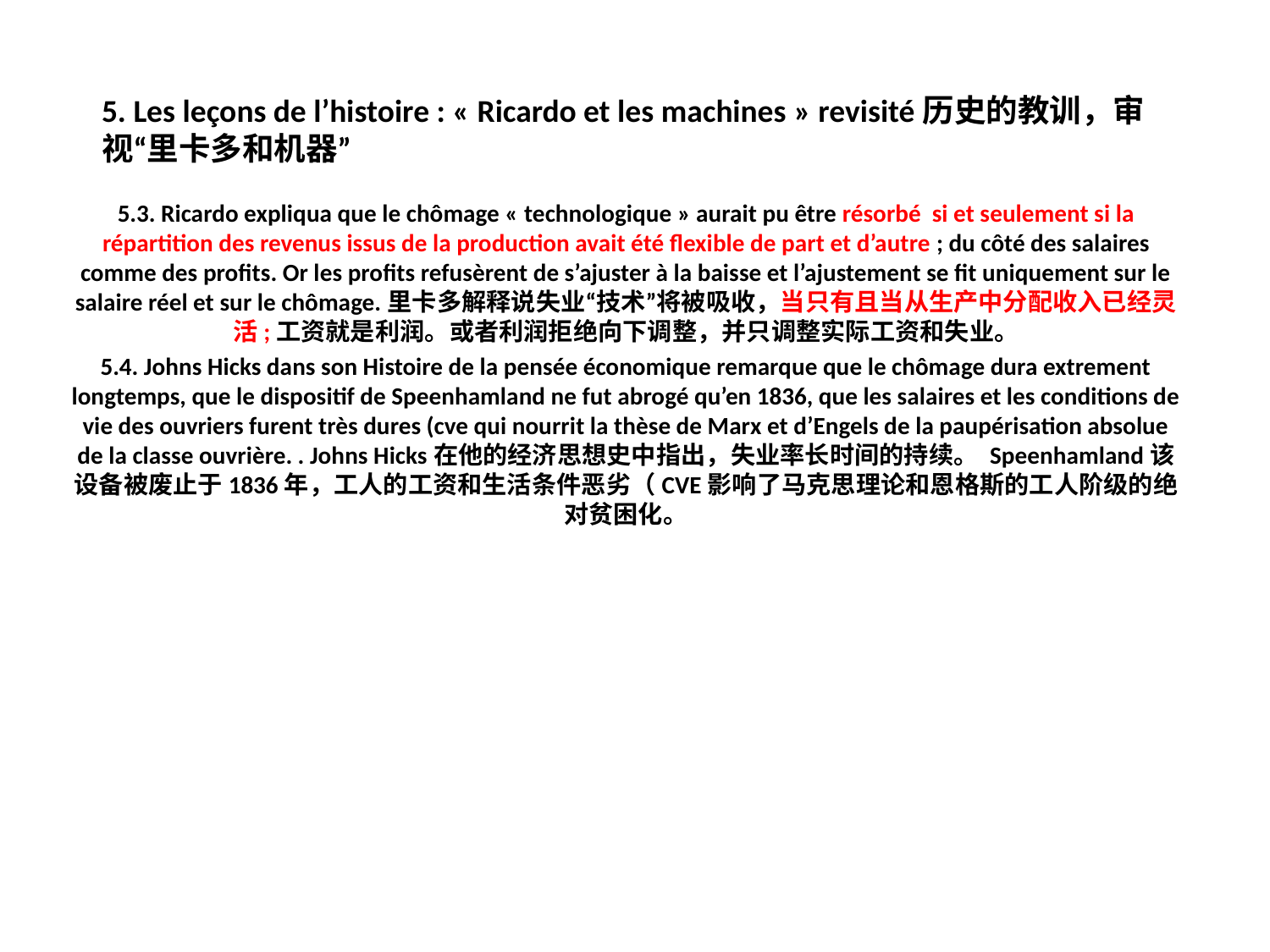

# 5. Les leçons de l’histoire : « Ricardo et les machines » revisité历史的教训，审视“里卡多和机器”
5.3. Ricardo expliqua que le chômage « technologique » aurait pu être résorbé  si et seulement si la répartition des revenus issus de la production avait été flexible de part et d’autre ; du côté des salaires comme des profits. Or les profits refusèrent de s’ajuster à la baisse et l’ajustement se fit uniquement sur le salaire réel et sur le chômage.里卡多解释说失业“技术”将被吸收，当只有且当从生产中分配收入已经灵活;工资就是利润。或者利润拒绝向下调整，并只调整实际工资和失业。
5.4. Johns Hicks dans son Histoire de la pensée économique remarque que le chômage dura extrement longtemps, que le dispositif de Speenhamland ne fut abrogé qu’en 1836, que les salaires et les conditions de vie des ouvriers furent très dures (cve qui nourrit la thèse de Marx et d’Engels de la paupérisation absolue de la classe ouvrière. . Johns Hicks在他的经济思想史中指出，失业率长时间的持续。 Speenhamland该设备被废止于1836年，工人的工资和生活条件恶劣（CVE影响了马克思理论和恩格斯的工人阶级的绝对贫困化。